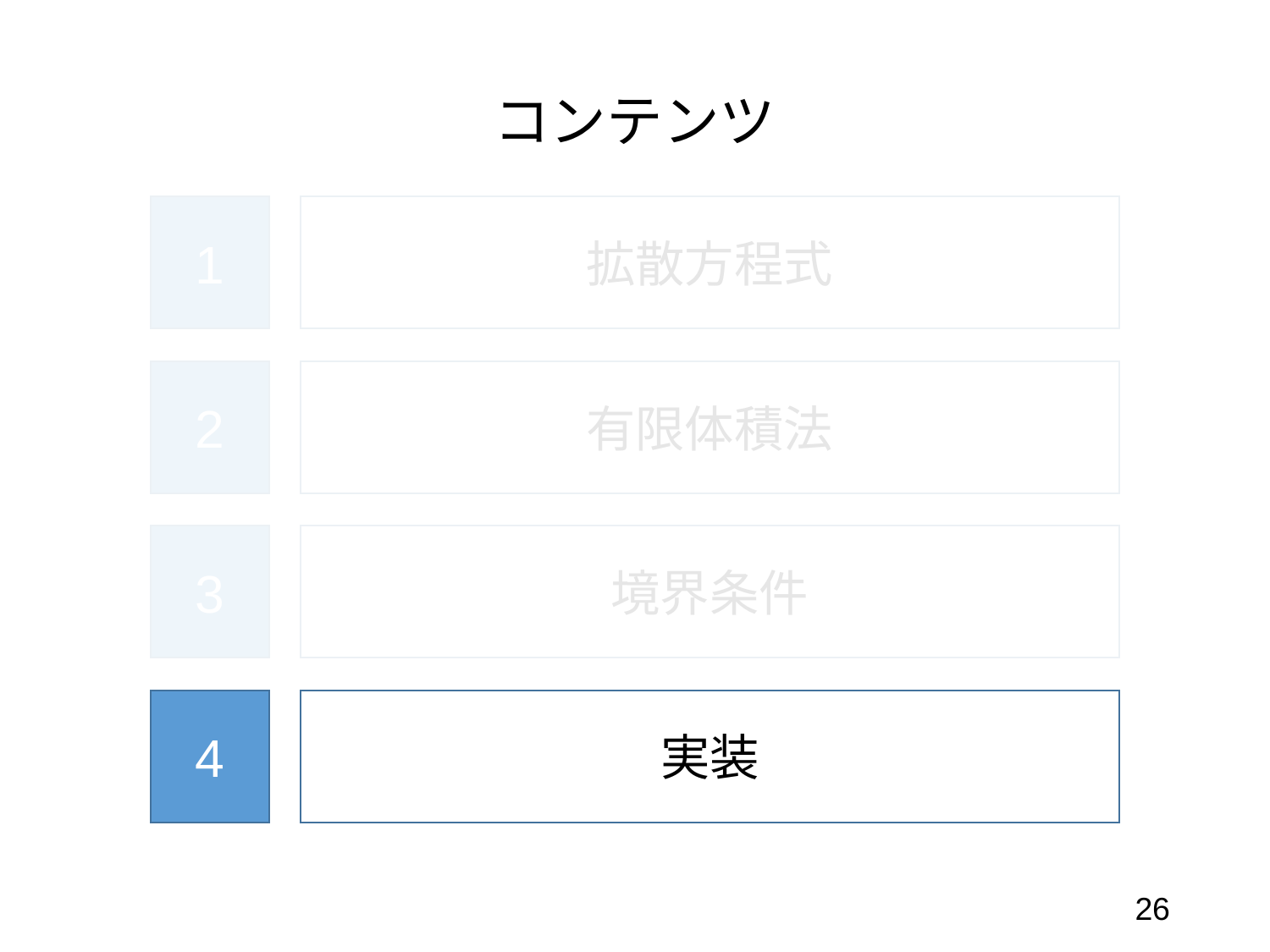

# コンテンツ

1
拡散方程式
2
有限体積法
3
境界条件
4
実装
26